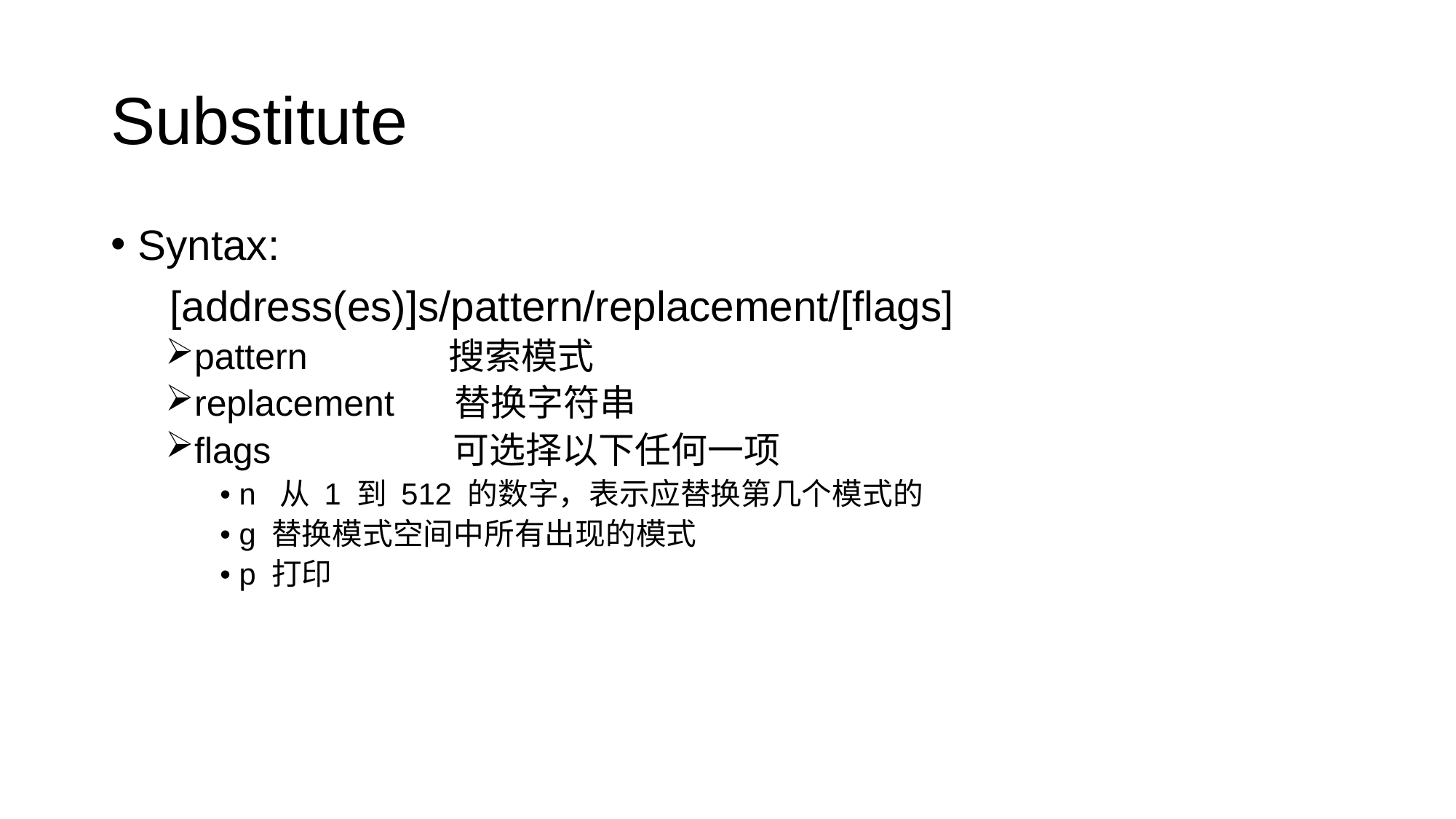

# Substitute
Syntax:
     [address(es)]s/pattern/replacement/[flags]
pattern             搜索模式
replacement     替换字符串
flags                 可选择以下任何一项
• n  从 1 到 512 的数字，表示应替换第几个模式的
• g 替换模式空间中所有出现的模式
• p 打印